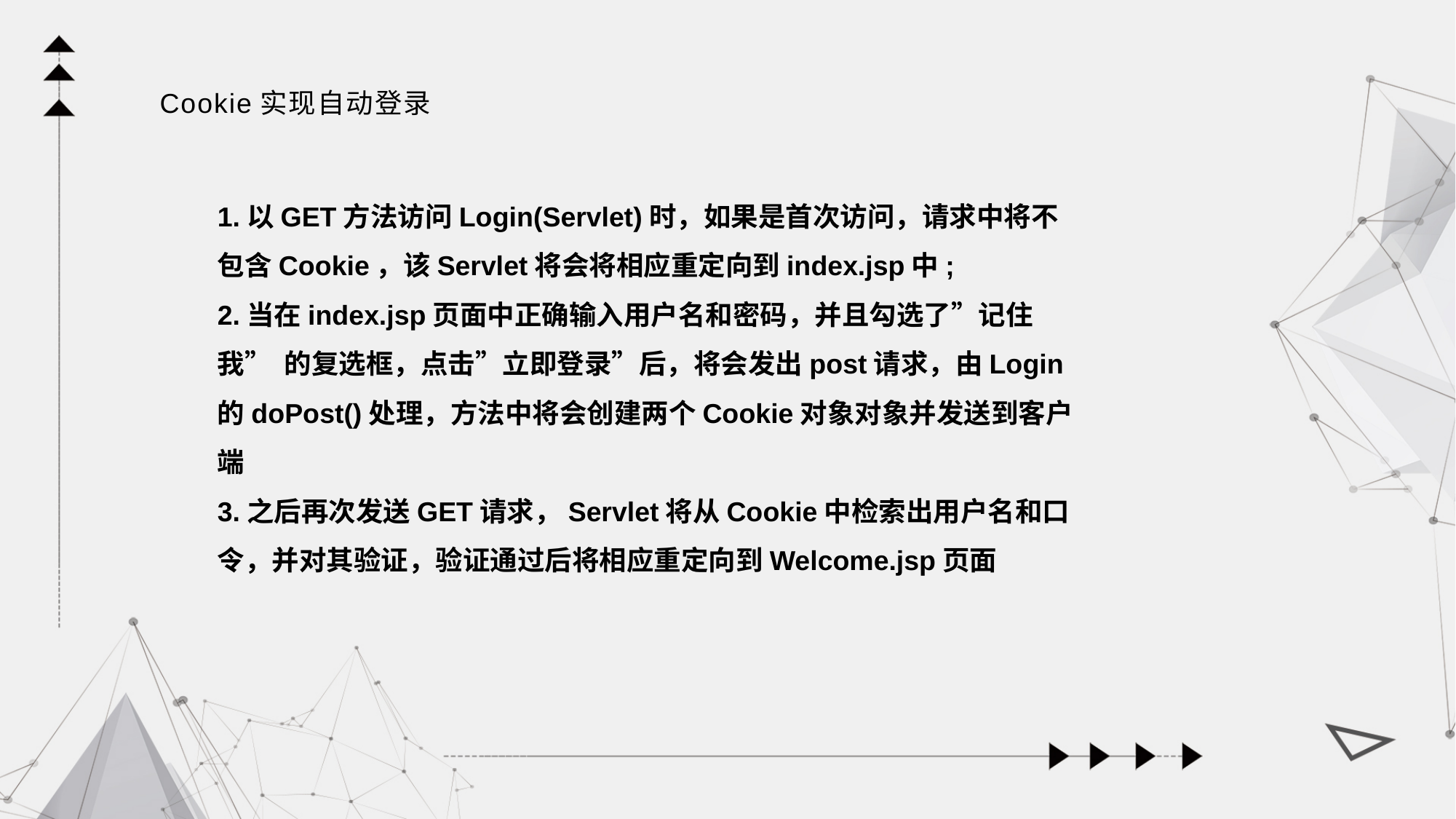

Cookie实现自动登录

1.以GET方法访问Login(Servlet)时，如果是首次访问，请求中将不包含Cookie，该Servlet将会将相应重定向到index.jsp中;
2.当在index.jsp页面中正确输入用户名和密码，并且勾选了”记住我”  的复选框，点击”立即登录”后，将会发出post请求，由Login的doPost()处理，方法中将会创建两个Cookie对象对象并发送到客户端
3.之后再次发送GET请求，Servlet将从Cookie中检索出用户名和口令，并对其验证，验证通过后将相应重定向到Welcome.jsp页面